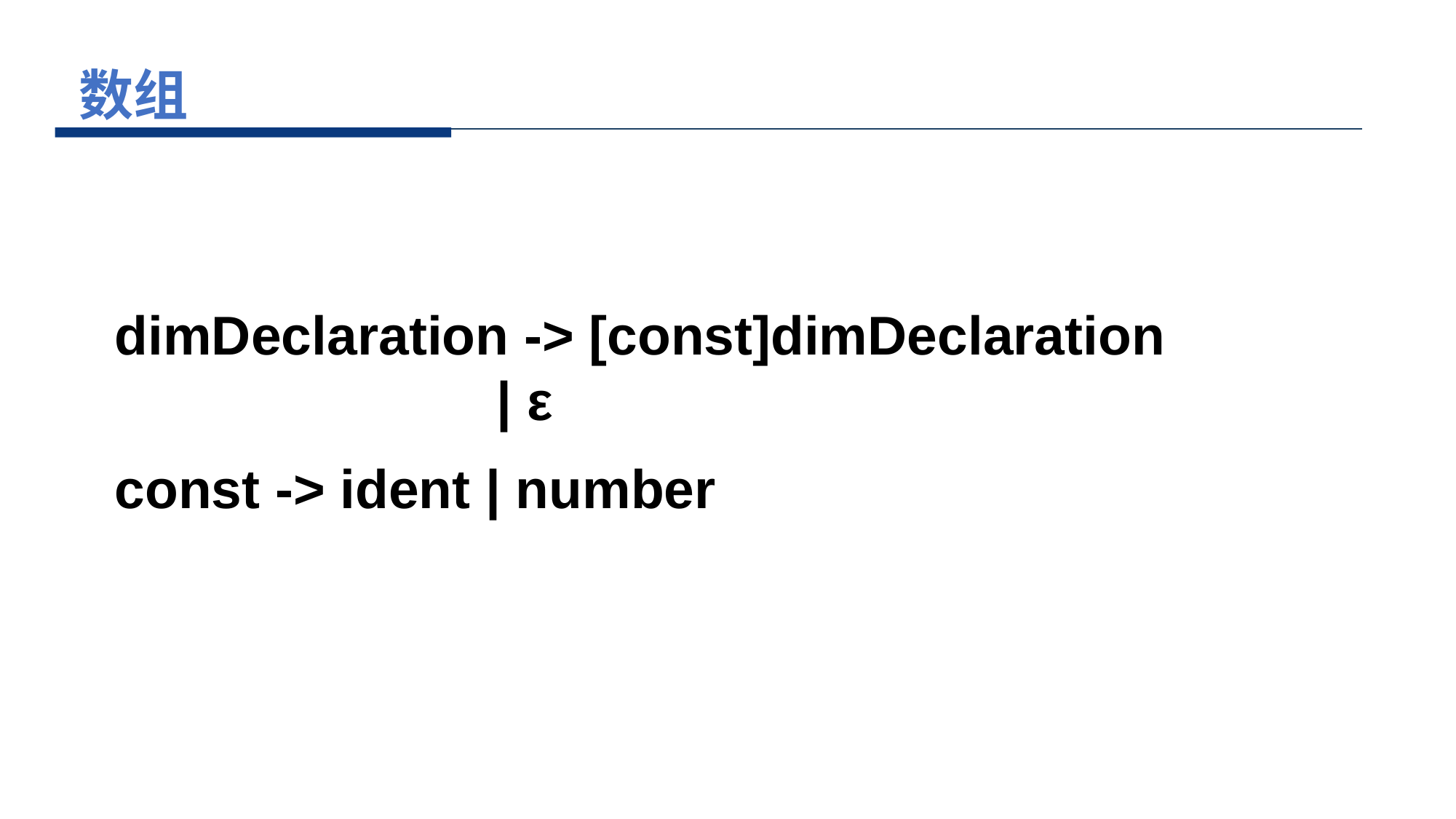

数组

dimDeclaration -> [const]dimDeclaration
			| ε

const -> ident | number